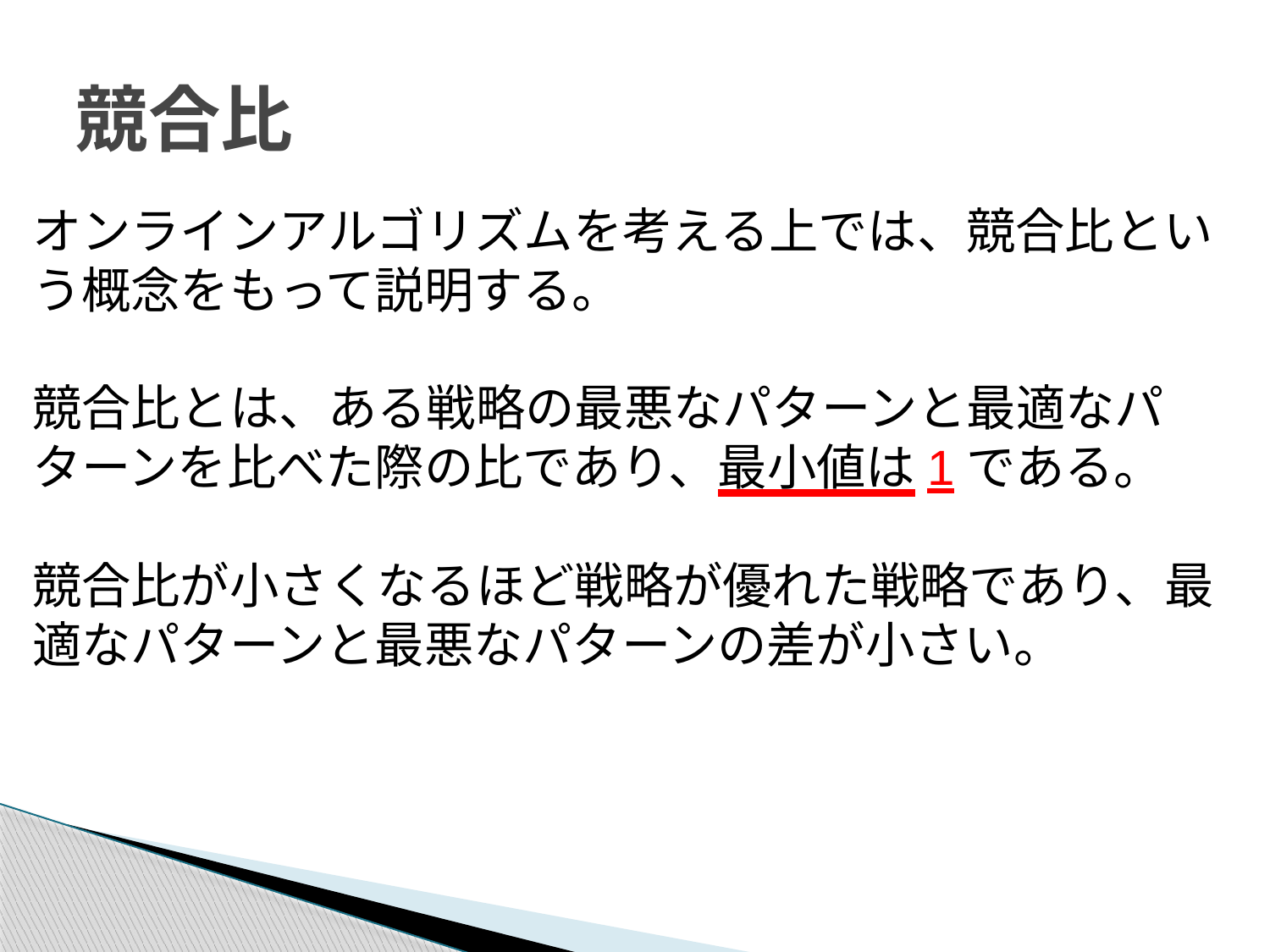

# 競合比
オンラインアルゴリズムを考える上では、競合比という概念をもって説明する。

競合比とは、ある戦略の最悪なパターンと最適なパターンを比べた際の比であり、最小値は1である。

競合比が小さくなるほど戦略が優れた戦略であり、最適なパターンと最悪なパターンの差が小さい。